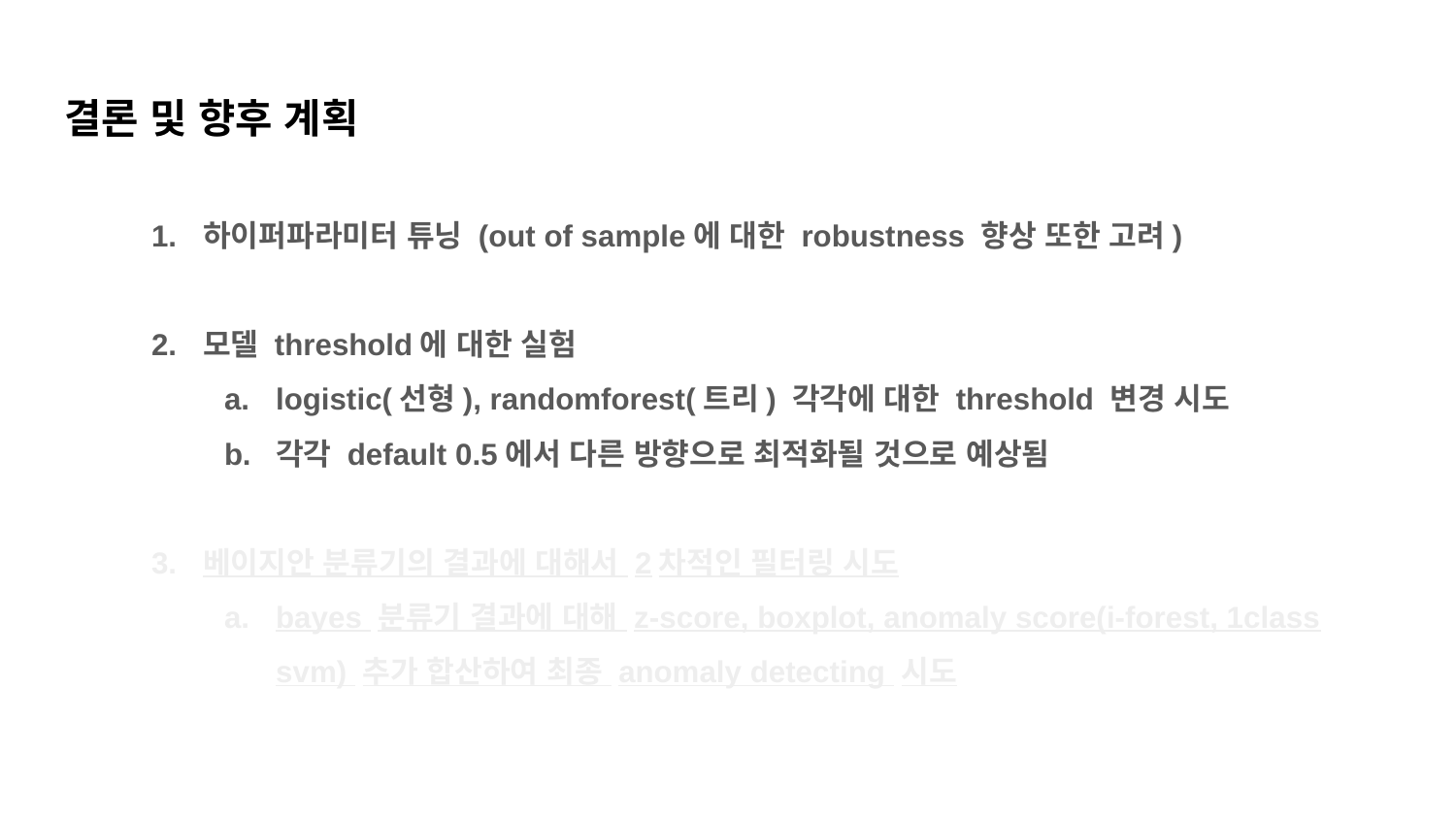

# 결론 및 향후 계획
하이퍼파라미터 튜닝 (out of sample에 대한 robustness 향상 또한 고려)

모델 threshold에 대한 실험
logistic(선형), randomforest(트리) 각각에 대한 threshold 변경 시도
각각 default 0.5에서 다른 방향으로 최적화될 것으로 예상됨

베이지안 분류기의 결과에 대해서 2차적인 필터링 시도
bayes 분류기 결과에 대해 z-score, boxplot, anomaly score(i-forest, 1class svm) 추가 합산하여 최종 anomaly detecting 시도